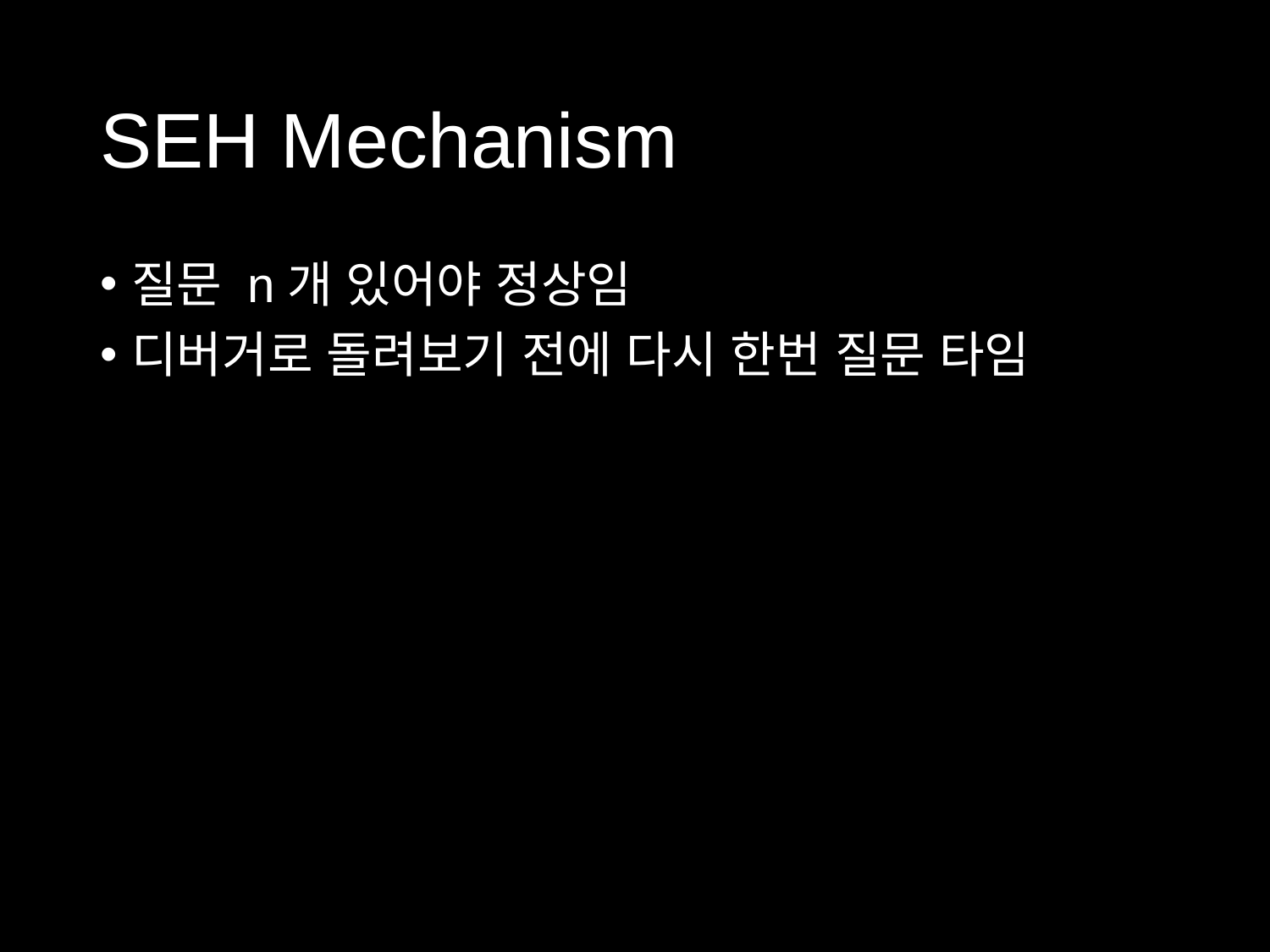

# SEH Mechanism
질문 n개 있어야 정상임
디버거로 돌려보기 전에 다시 한번 질문 타임